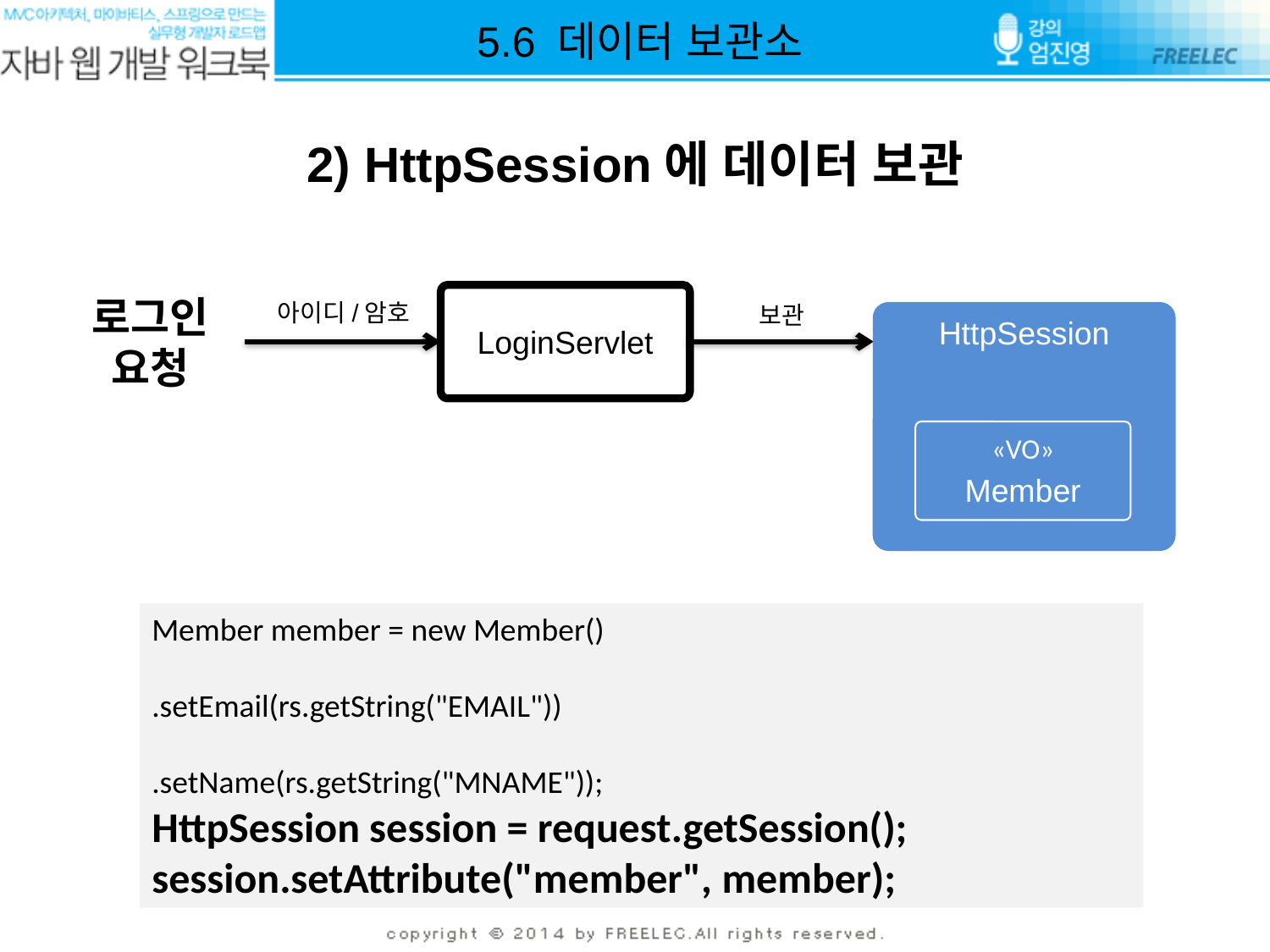

5.6 데이터 보관소
# 2) HttpSession에 데이터 보관
로그인
요청
LoginServlet
아이디/암호
보관
HttpSession

Member
«VO»
Member member = new Member()
					.setEmail(rs.getString("EMAIL"))
					.setName(rs.getString("MNAME"));
HttpSession session = request.getSession();
session.setAttribute("member", member);